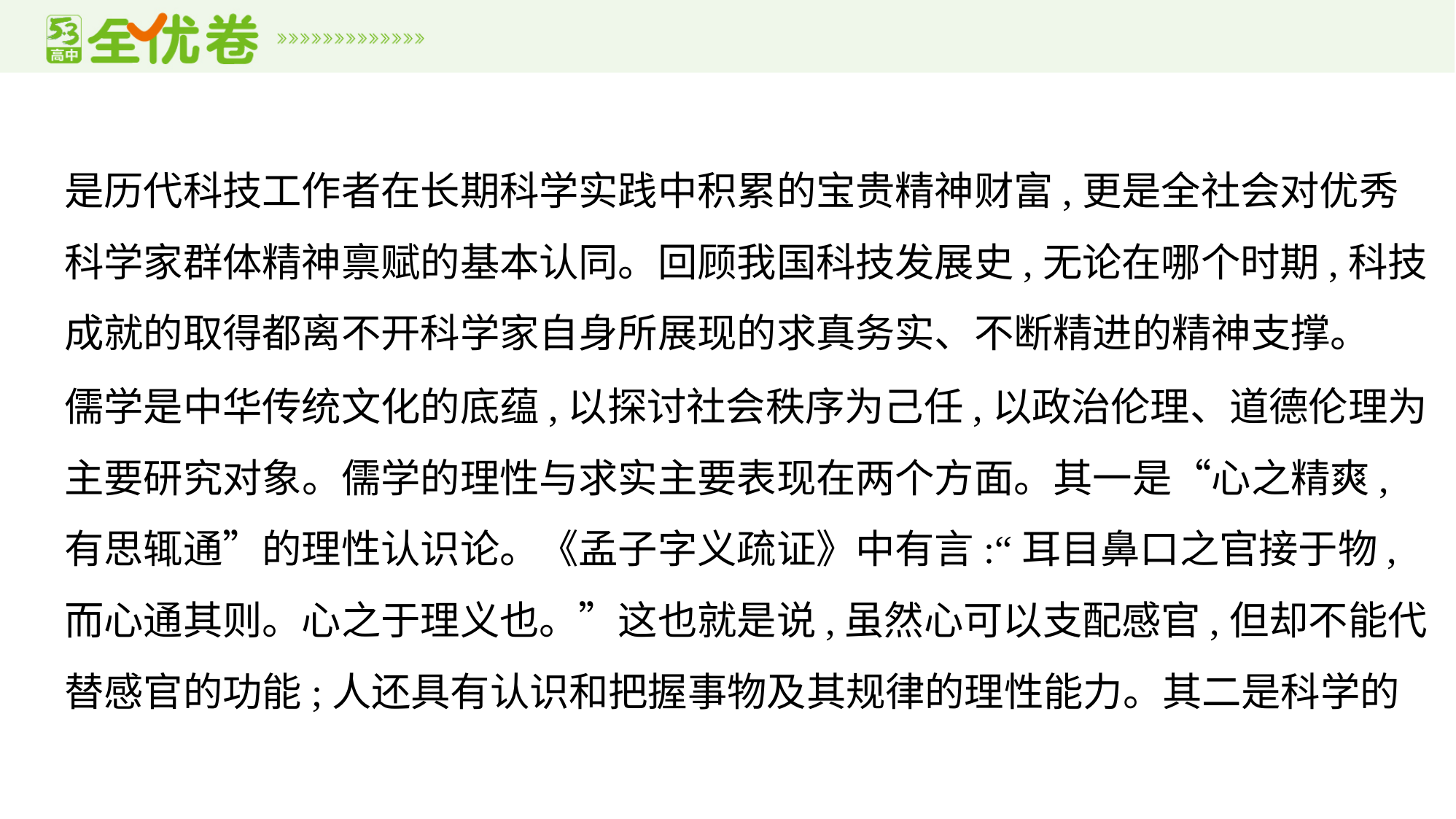

是历代科技工作者在长期科学实践中积累的宝贵精神财富,更是全社会对优秀
科学家群体精神禀赋的基本认同。回顾我国科技发展史,无论在哪个时期,科技
成就的取得都离不开科学家自身所展现的求真务实、不断精进的精神支撑。
儒学是中华传统文化的底蕴,以探讨社会秩序为己任,以政治伦理、道德伦理为
主要研究对象。儒学的理性与求实主要表现在两个方面。其一是“心之精爽,
有思辄通”的理性认识论。《孟子字义疏证》中有言:“耳目鼻口之官接于物,
而心通其则。心之于理义也。”这也就是说,虽然心可以支配感官,但却不能代
替感官的功能;人还具有认识和把握事物及其规律的理性能力。其二是科学的